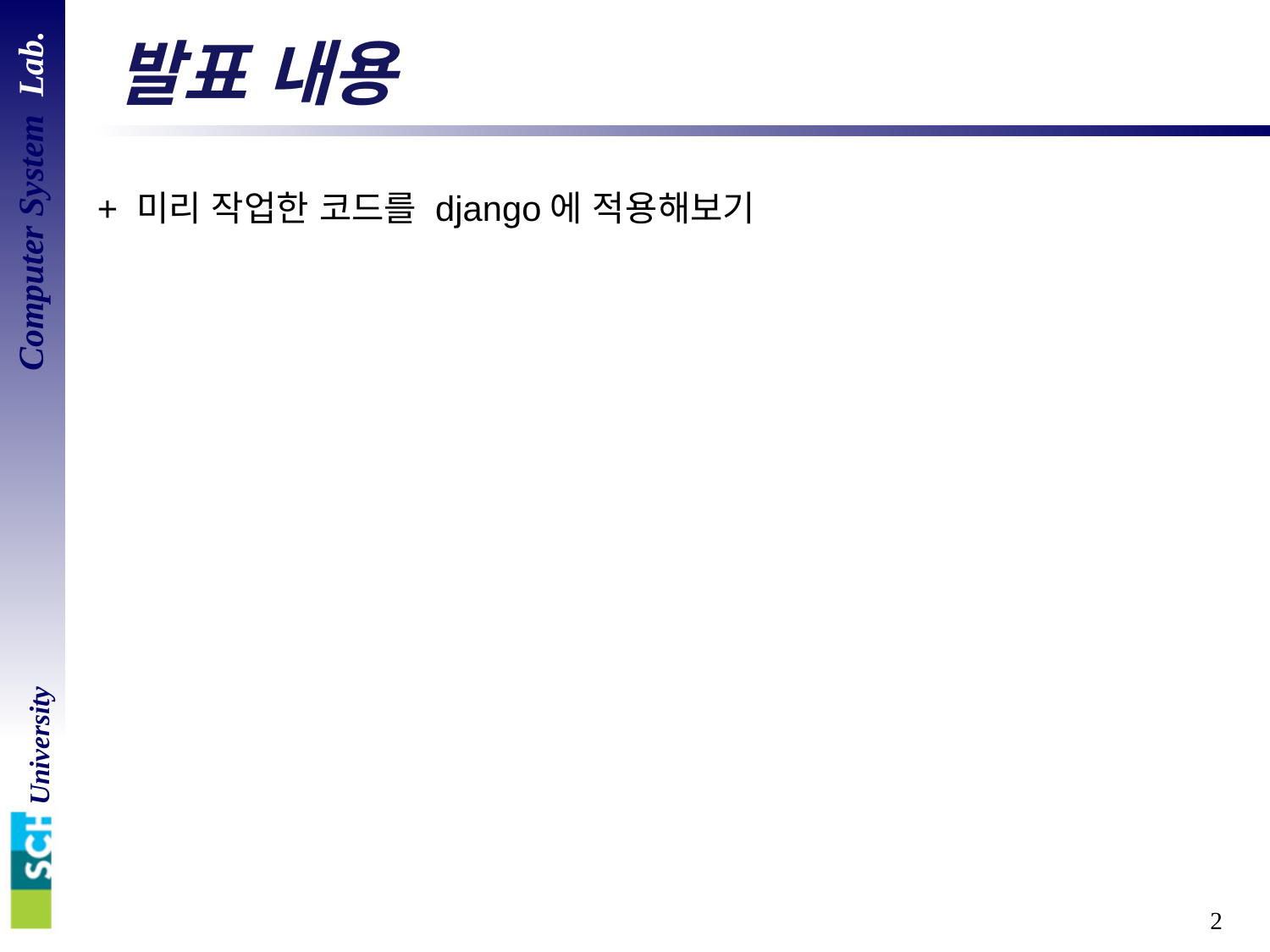

# 발표 내용
+ 미리 작업한 코드를 django에 적용해보기